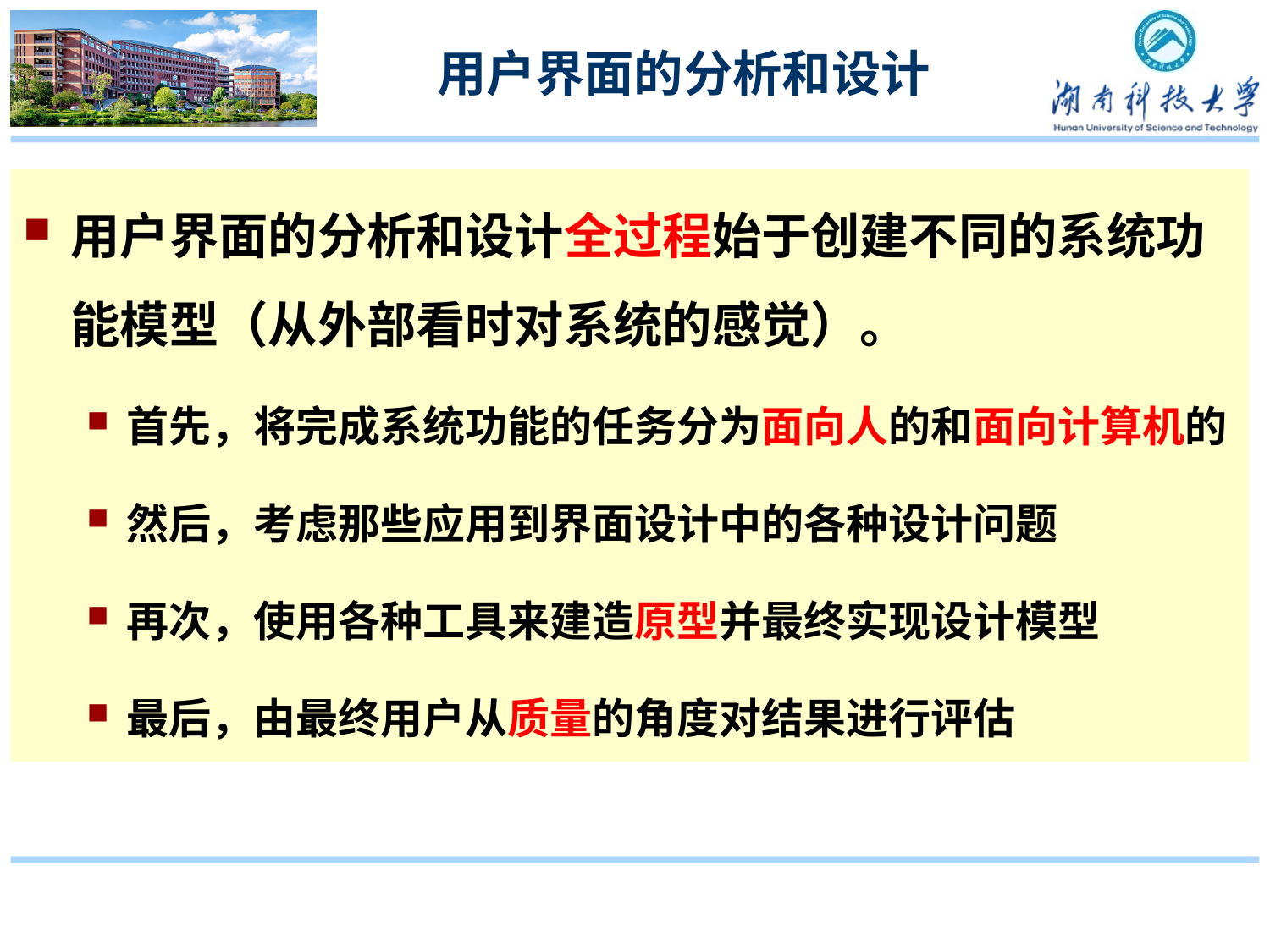

用户界面的分析和设计
用户界面的分析和设计全过程始于创建不同的系统功能模型（从外部看时对系统的感觉）。
首先，将完成系统功能的任务分为面向人的和面向计算机的
然后，考虑那些应用到界面设计中的各种设计问题
再次，使用各种工具来建造原型并最终实现设计模型
最后，由最终用户从质量的角度对结果进行评估
9